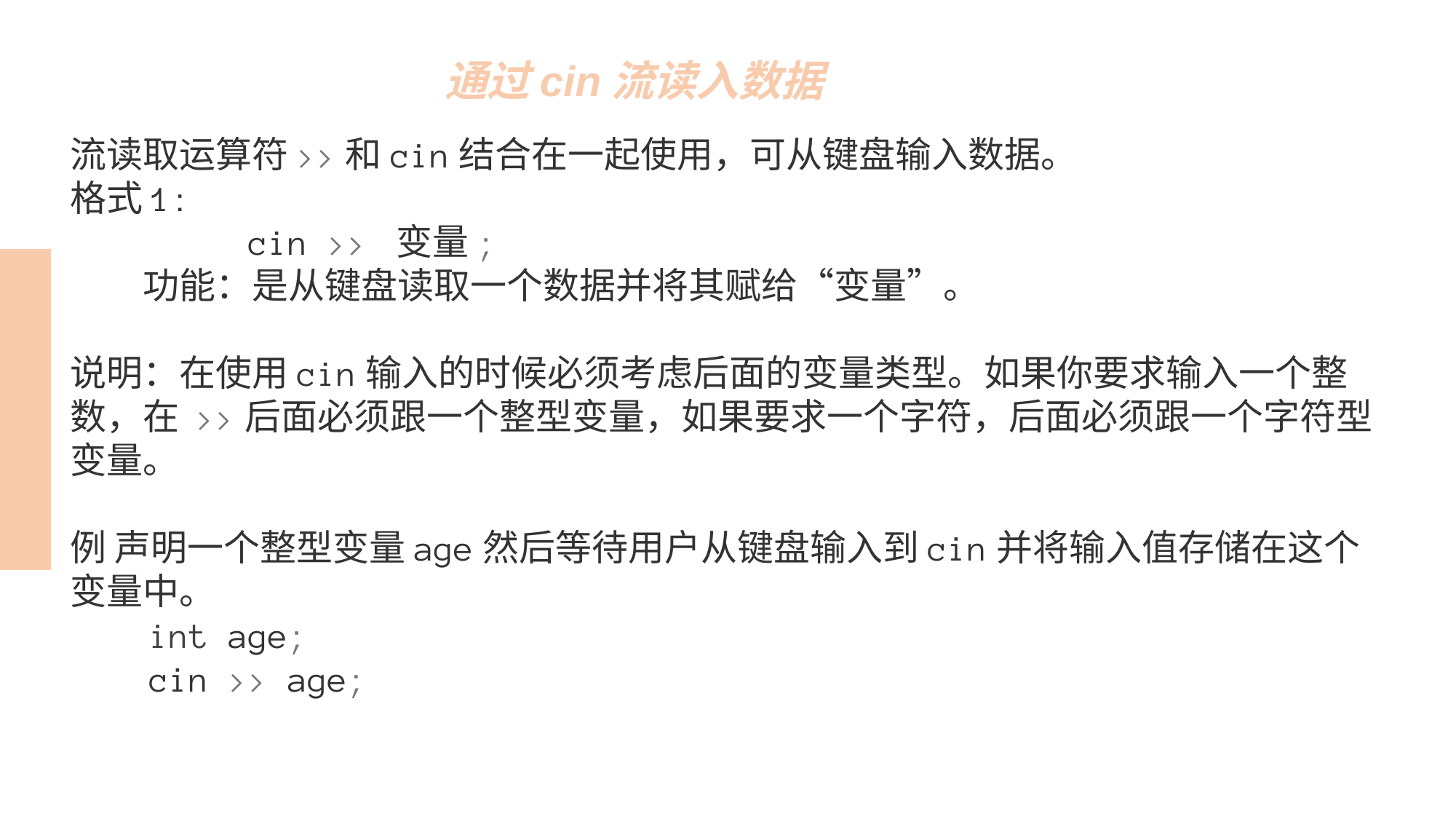

通过cin流读入数据
流读取运算符>>和cin结合在一起使用，可从键盘输入数据。
格式1:
         cin >> 变量;
　　功能：是从键盘读取一个数据并将其赋给“变量”。

说明：在使用cin输入的时候必须考虑后面的变量类型。如果你要求输入一个整数，在 >>后面必须跟一个整型变量，如果要求一个字符，后面必须跟一个字符型变量。
例 声明一个整型变量age然后等待用户从键盘输入到cin并将输入值存储在这个变量中。
    int age;
    cin >> age;